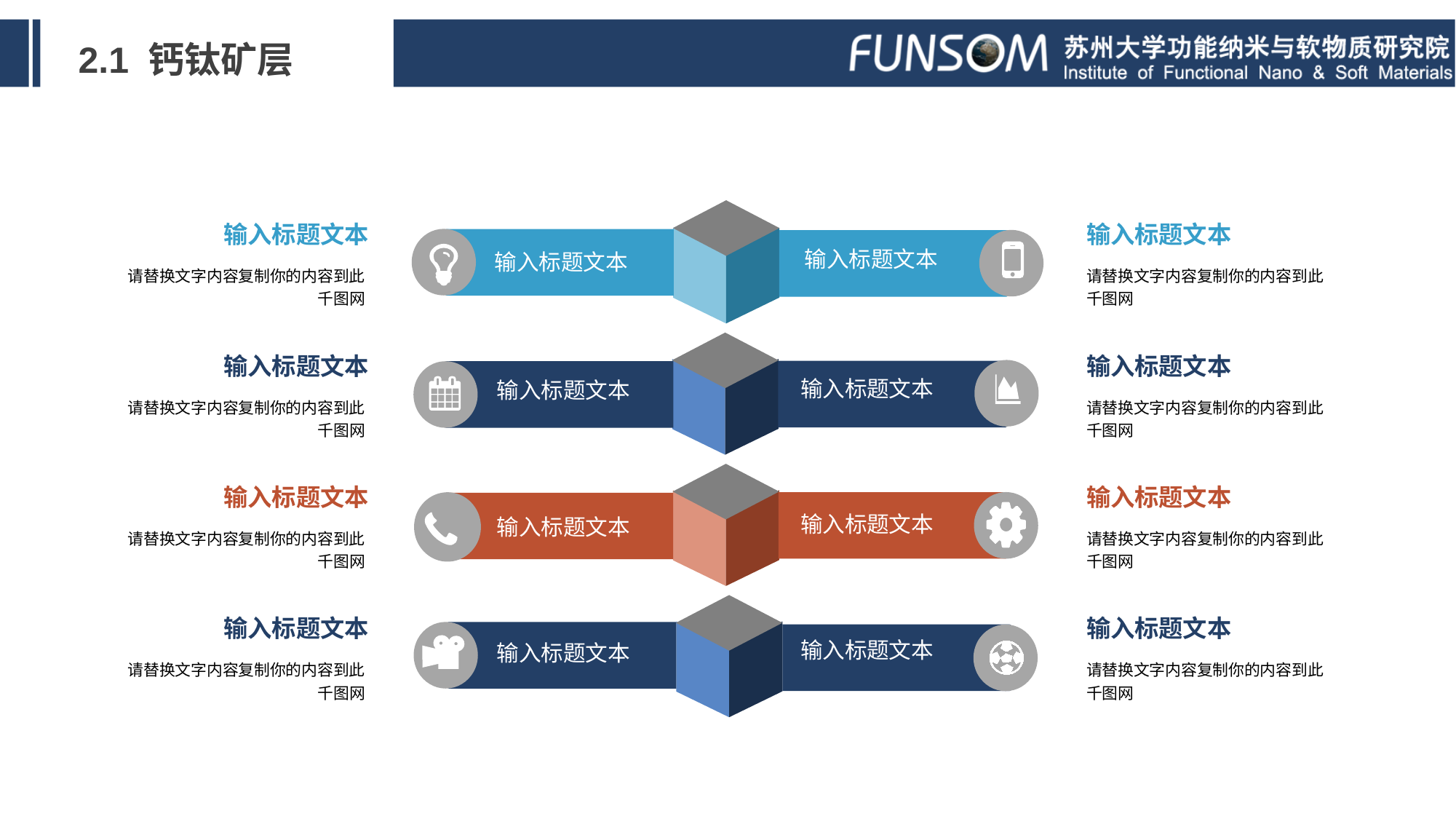

2.1 钙钛矿层

输入标题文本
输入标题文本

输入标题文本

输入标题文本

请替换文字内容复制你的内容到此
千图网
请替换文字内容复制你的内容到此
千图网

输入标题文本
输入标题文本

输入标题文本

输入标题文本

请替换文字内容复制你的内容到此
千图网
请替换文字内容复制你的内容到此
千图网

输入标题文本
输入标题文本

输入标题文本

输入标题文本

请替换文字内容复制你的内容到此
千图网
请替换文字内容复制你的内容到此
千图网

输入标题文本
输入标题文本

输入标题文本

输入标题文本

请替换文字内容复制你的内容到此
千图网
请替换文字内容复制你的内容到此
千图网